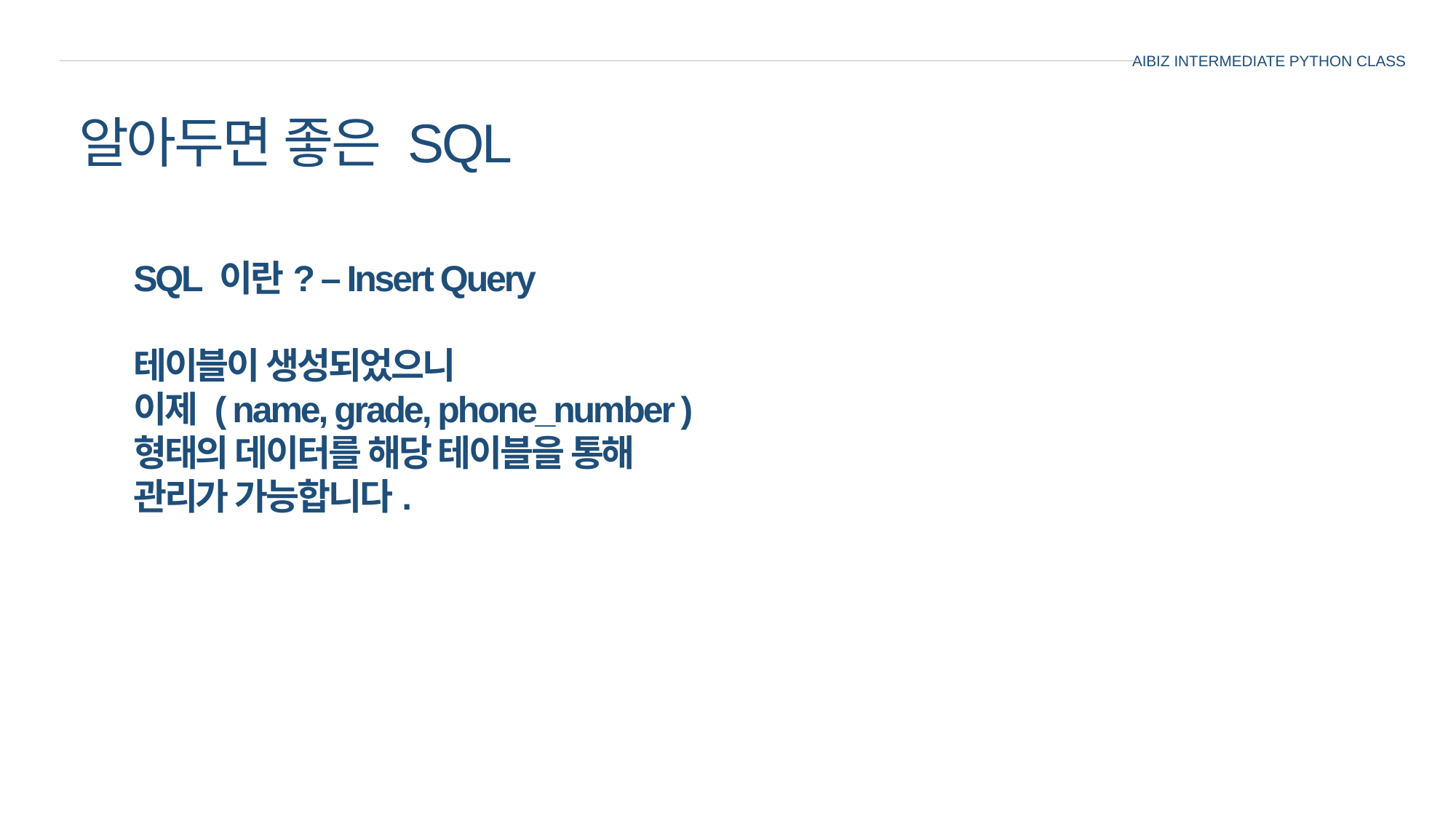

AIBIZ INTERMEDIATE PYTHON CLASS
알아두면 좋은 SQL
SQL 이란? – Insert Query

테이블이 생성되었으니
이제 ( name, grade, phone_number )
형태의 데이터를 해당 테이블을 통해
관리가 가능합니다.